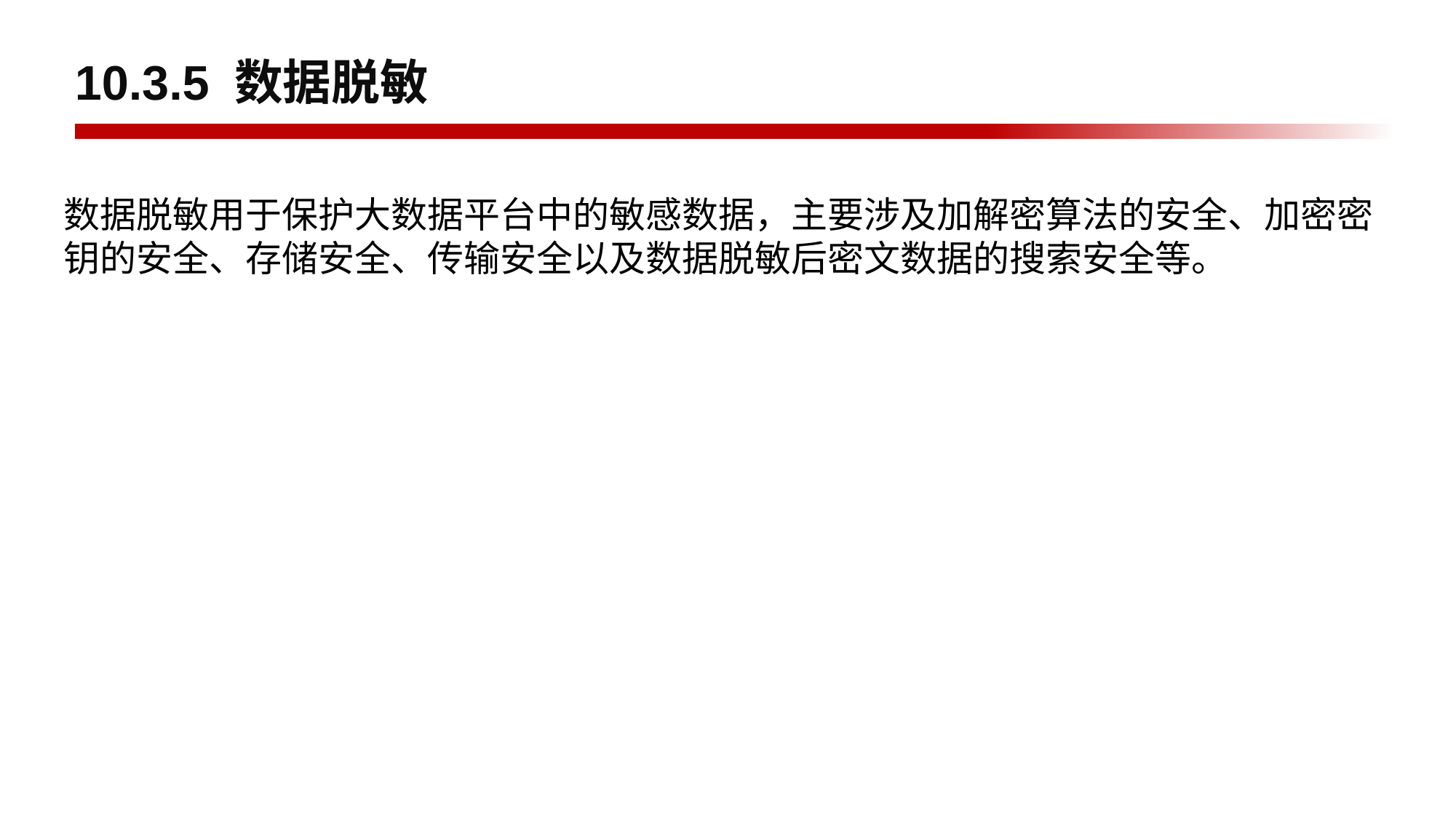

# 10.3.5 数据脱敏

数据脱敏用于保护大数据平台中的敏感数据，主要涉及加解密算法的安全、加密密钥的安全、存储安全、传输安全以及数据脱敏后密文数据的搜索安全等。